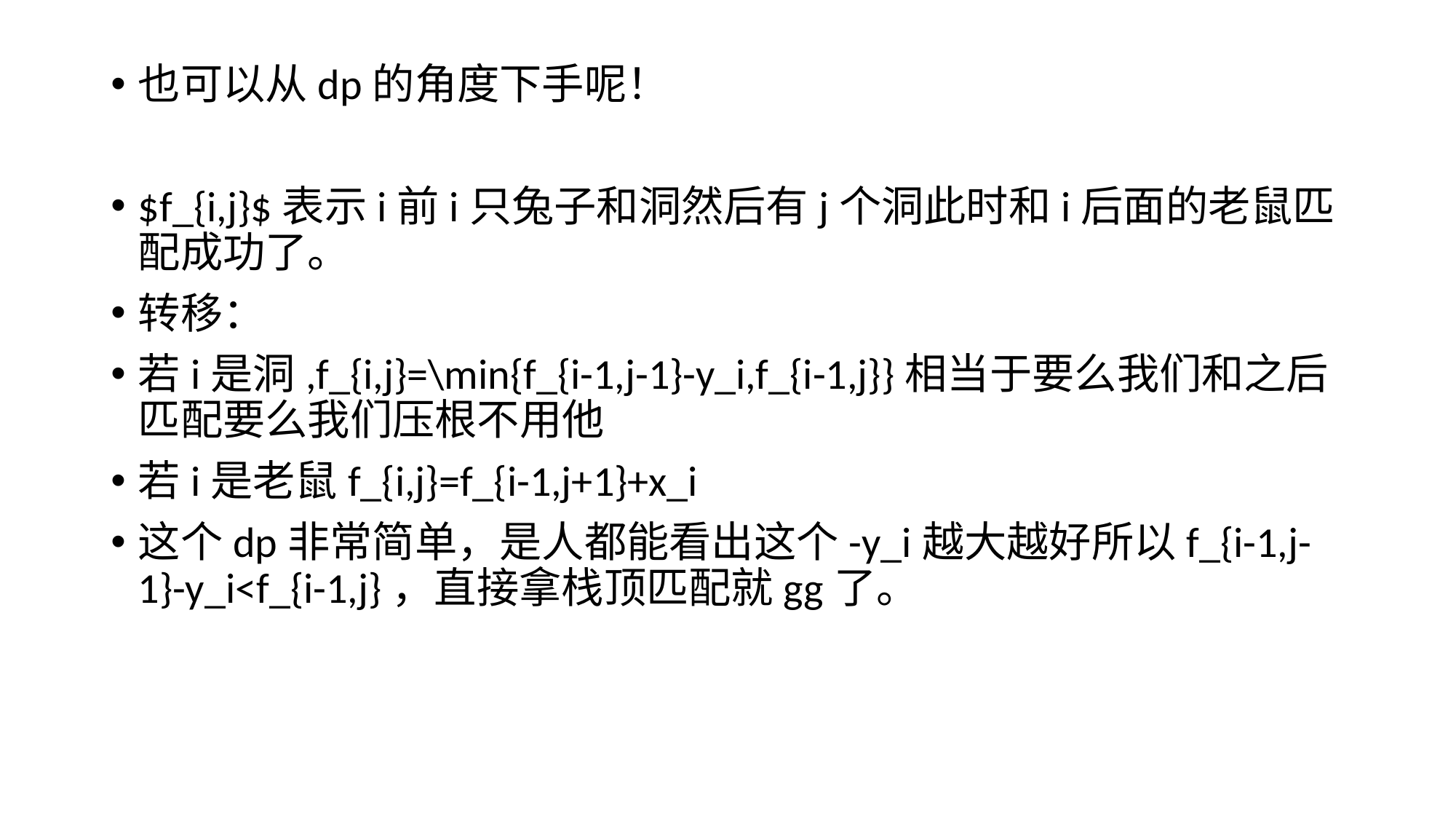

也可以从dp的角度下手呢！

$f_{i,j}$表示i前i只兔子和洞然后有j个洞此时和i后面的老鼠匹配成功了。
转移：
若i是洞,f_{i,j}=\min{f_{i-1,j-1}-y_i,f_{i-1,j}}相当于要么我们和之后匹配要么我们压根不用他
若i是老鼠f_{i,j}=f_{i-1,j+1}+x_i
这个dp非常简单，是人都能看出这个-y_i越大越好所以f_{i-1,j-1}-y_i<f_{i-1,j}，直接拿栈顶匹配就gg了。